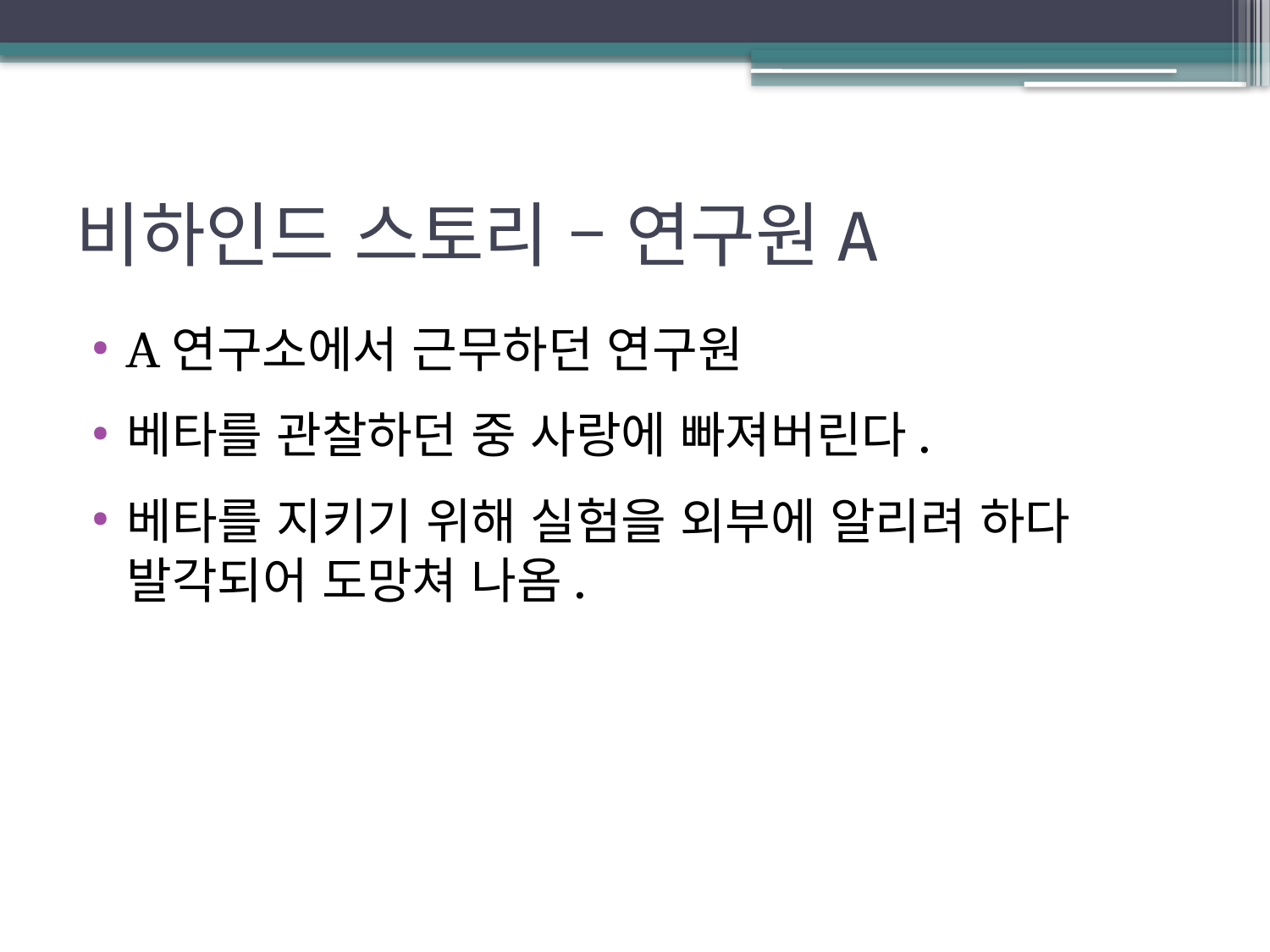

# 비하인드 스토리 – 연구원A
A연구소에서 근무하던 연구원
베타를 관찰하던 중 사랑에 빠져버린다.
베타를 지키기 위해 실험을 외부에 알리려 하다 발각되어 도망쳐 나옴.